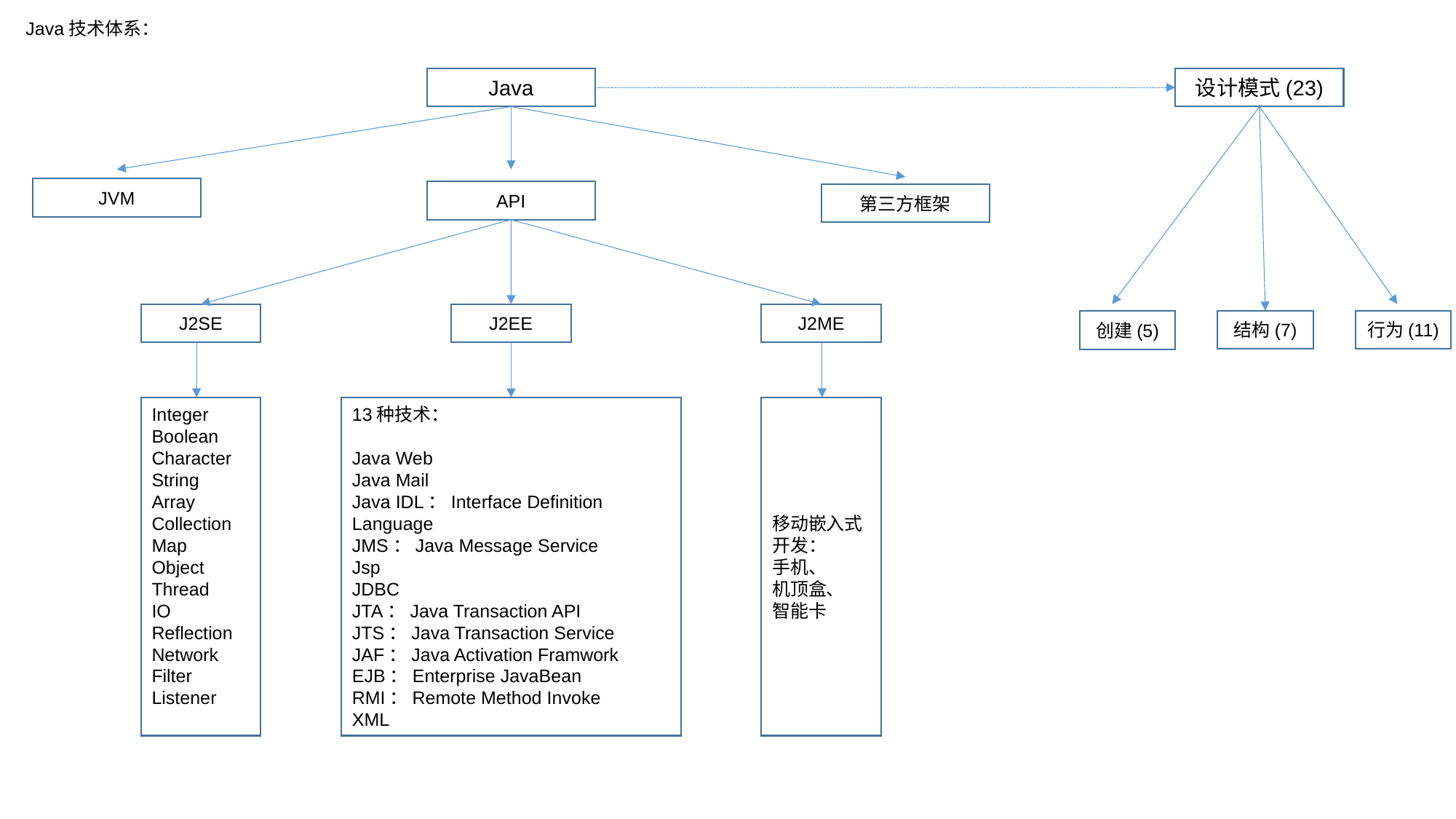

Java技术体系：
Java
设计模式(23)
JVM
API
第三方框架
J2SE
J2ME
J2EE
结构(7)
行为(11)
创建(5)
Integer
Boolean
Character
String
Array
Collection
Map
Object
Thread
IO
Reflection
Network
Filter
Listener

13种技术：

Java Web
Java Mail
Java IDL：Interface Definition Language
JMS：Java Message Service
Jsp
JDBC
JTA：Java Transaction API
JTS：Java Transaction Service
JAF：Java Activation Framwork
EJB：Enterprise JavaBean
RMI：Remote Method Invoke
XML
移动嵌入式开发：
手机、
机顶盒、
智能卡